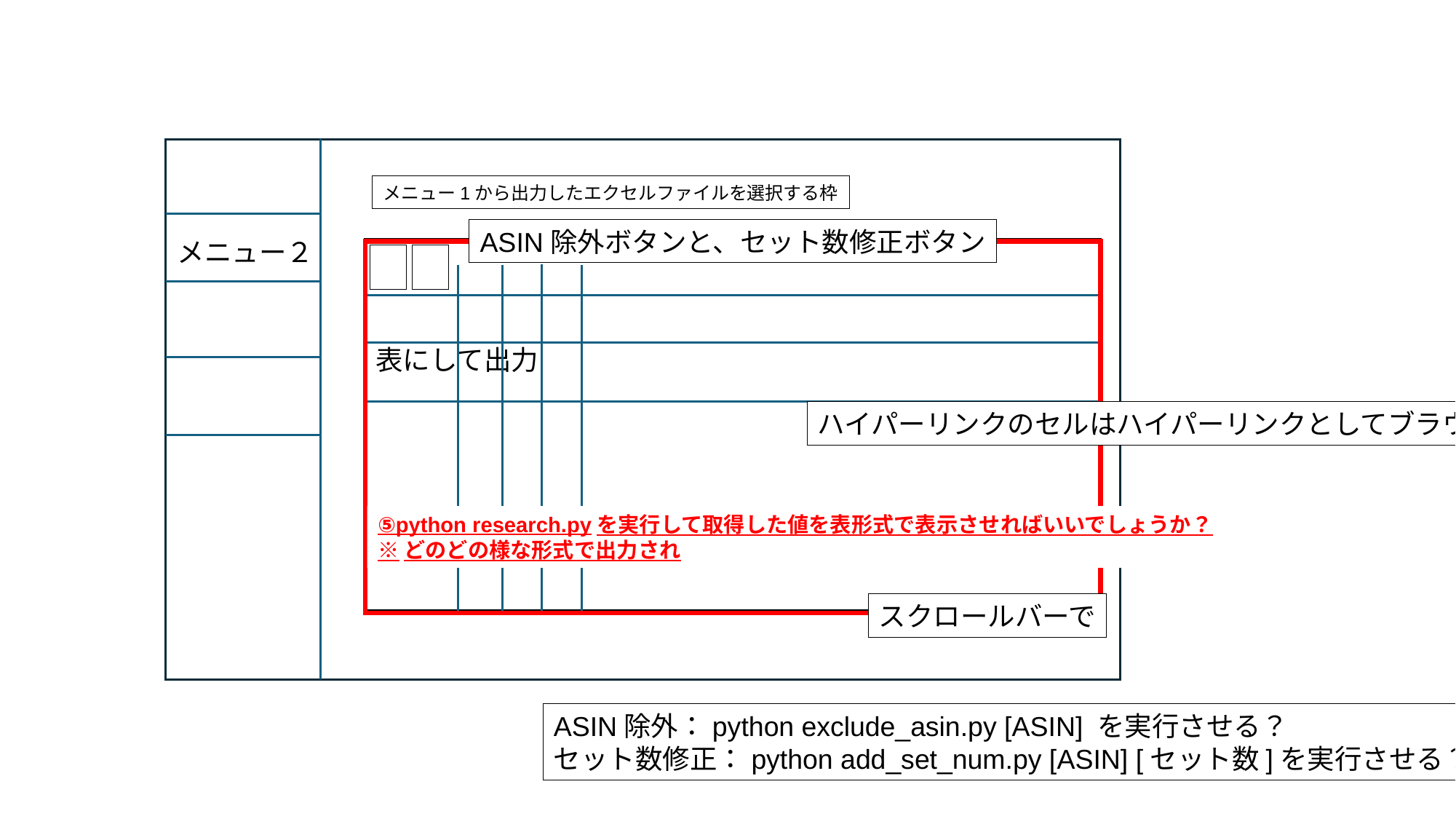

メニュー1から出力したエクセルファイルを選択する枠
ASIN除外ボタンと、セット数修正ボタン
メニュー２
表にして出力

主画面
ハイパーリンクのセルはハイパーリンクとしてブラウザを開く
⑤python research.pyを実行して取得した値を表形式で表示させればいいでしょうか？
※どのどの様な形式で出力され
スクロールバーで
ASIN除外：python exclude_asin.py [ASIN] を実行させる？
セット数修正：python add_set_num.py [ASIN] [セット数]を実行させる？